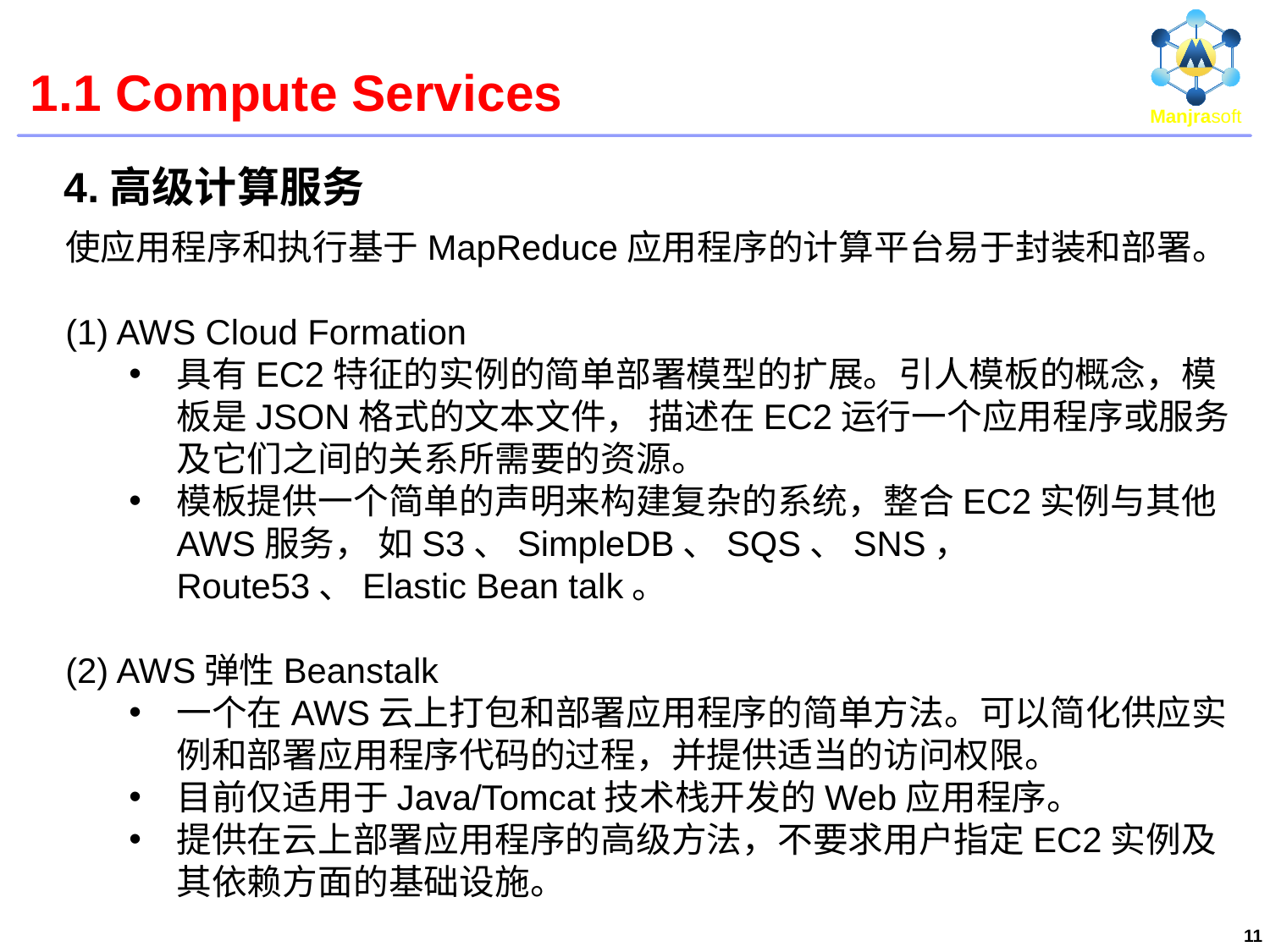

# 1.1 Compute Services
4.高级计算服务
使应用程序和执行基于MapReduce应用程序的计算平台易于封装和部署。

(1) AWS Cloud Formation
具有EC2特征的实例的简单部署模型的扩展。引人模板的概念，模板是JSON格式的文本文件， 描述在EC2运行一个应用程序或服务及它们之间的关系所需要的资源。
模板提供一个简单的声明来构建复杂的系统，整合EC2实例与其他AWS服务， 如S3、SimpleDB、SQS、SNS， Route53、Elastic Bean talk。

(2) AWS弹性Beanstalk
一个在AWS云上打包和部署应用程序的简单方法。可以简化供应实例和部署应用程序代码的过程，并提供适当的访问权限。
目前仅适用于Java/Tomcat技术栈开发的Web应用程序。
提供在云上部署应用程序的高级方法，不要求用户指定EC2实例及其依赖方面的基础设施。
11